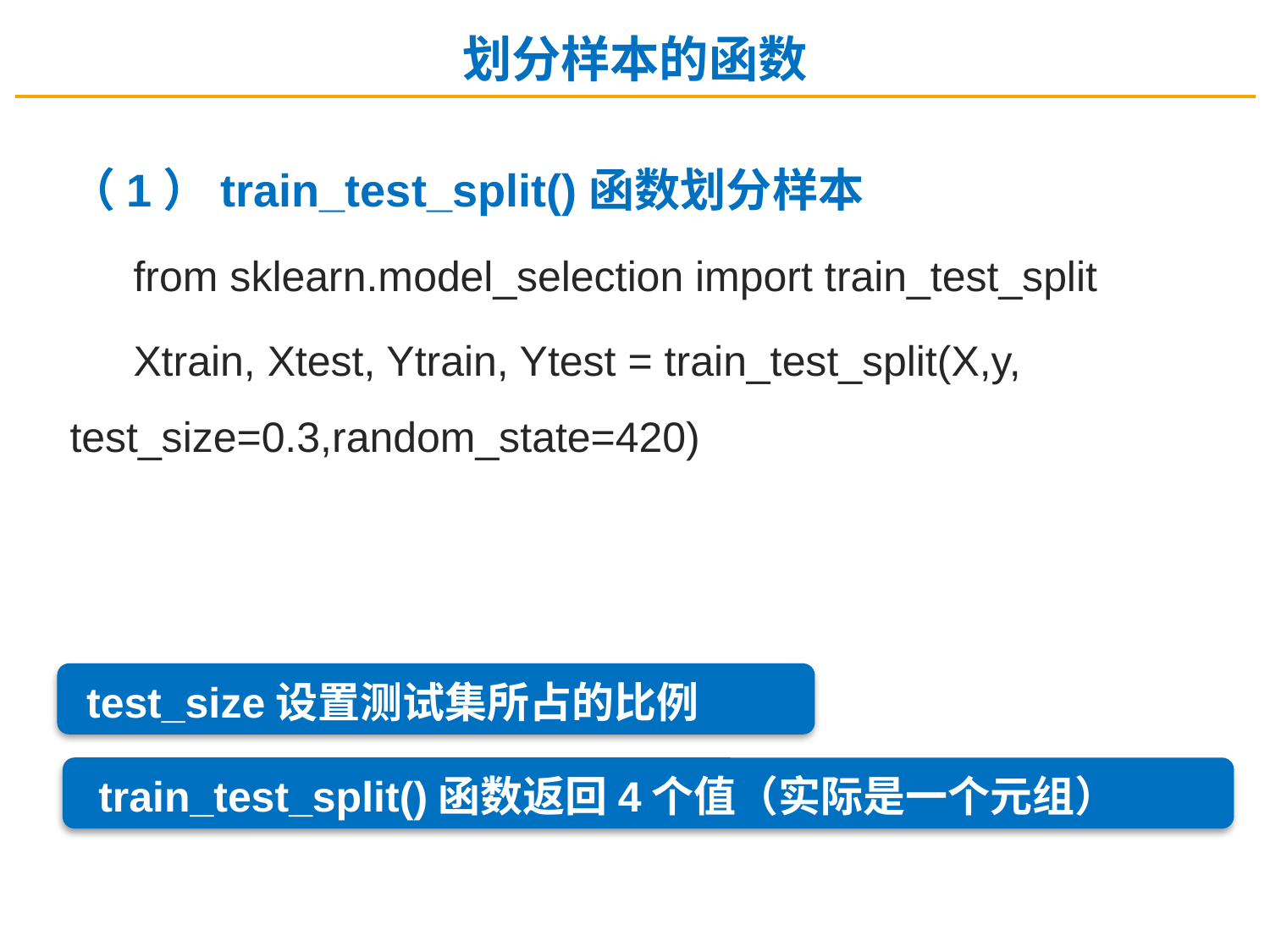

划分样本的函数
（1）train_test_split()函数划分样本
from sklearn.model_selection import train_test_split
Xtrain, Xtest, Ytrain, Ytest = train_test_split(X,y, test_size=0.3,random_state=420)

test_size设置测试集所占的比例

train_test_split()函数返回4个值（实际是一个元组）